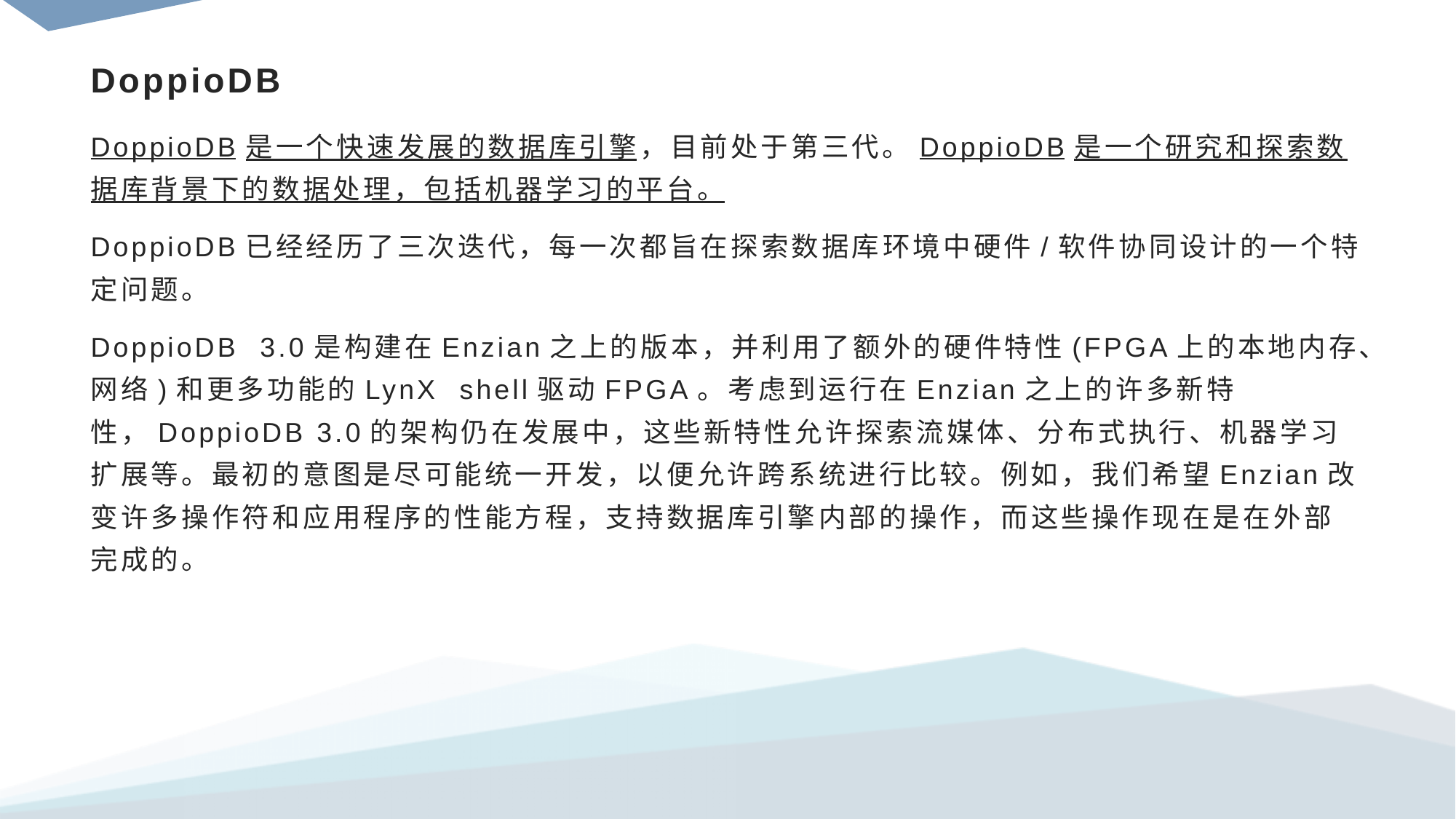

# DoppioDB
DoppioDB是一个快速发展的数据库引擎，目前处于第三代。DoppioDB是一个研究和探索数据库背景下的数据处理，包括机器学习的平台。
DoppioDB已经经历了三次迭代，每一次都旨在探索数据库环境中硬件/软件协同设计的一个特定问题。
DoppioDB  3.0是构建在Enzian之上的版本，并利用了额外的硬件特性(FPGA上的本地内存、网络)和更多功能的LynX  shell驱动FPGA。考虑到运行在Enzian之上的许多新特性，DoppioDB 3.0的架构仍在发展中，这些新特性允许探索流媒体、分布式执行、机器学习扩展等。最初的意图是尽可能统一开发，以便允许跨系统进行比较。例如，我们希望Enzian改变许多操作符和应用程序的性能方程，支持数据库引擎内部的操作，而这些操作现在是在外部完成的。